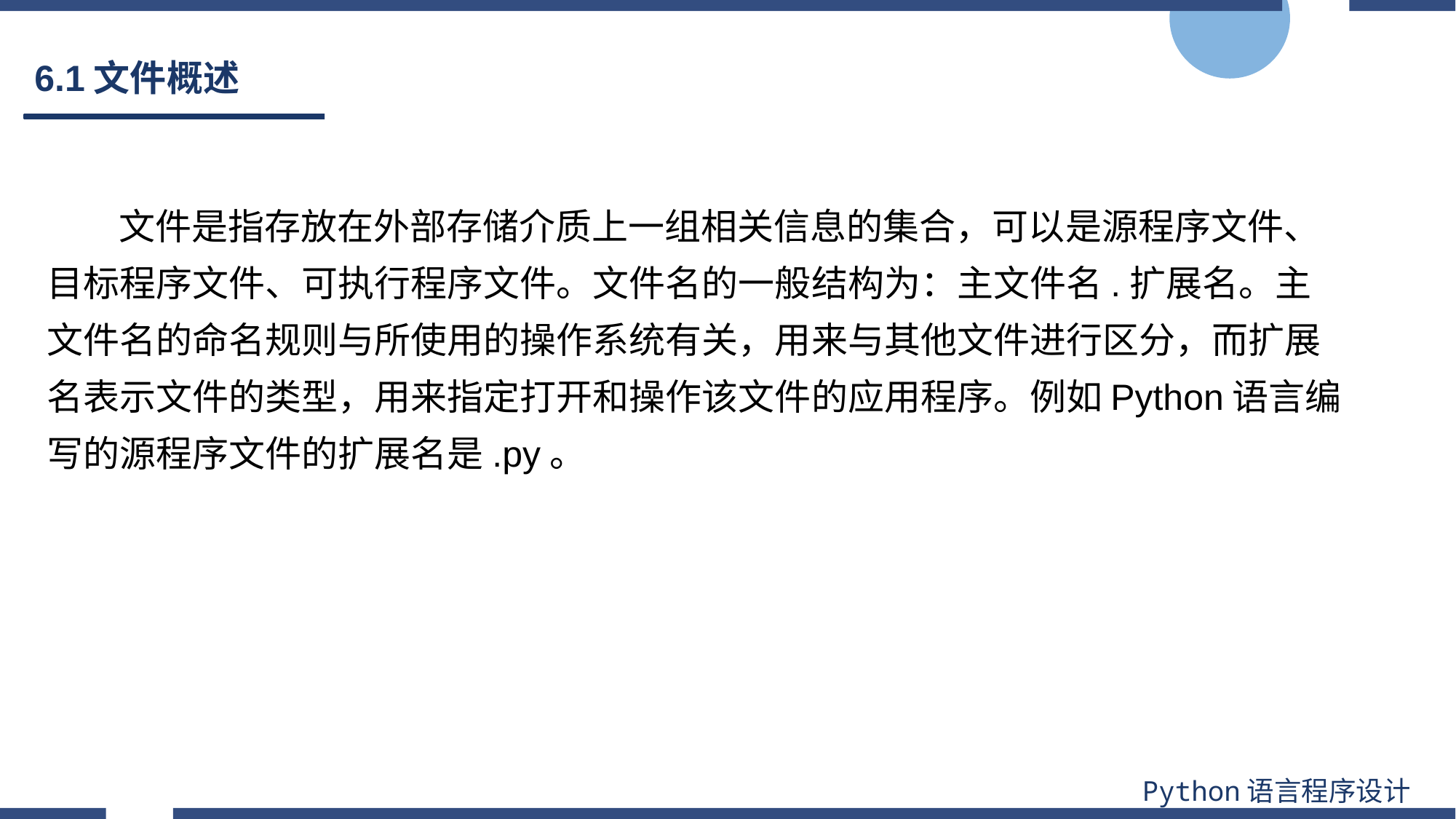

# 6.1文件概述
    文件是指存放在外部存储介质上一组相关信息的集合，可以是源程序文件、目标程序文件、可执行程序文件。文件名的一般结构为：主文件名.扩展名。主文件名的命名规则与所使用的操作系统有关，用来与其他文件进行区分，而扩展名表示文件的类型，用来指定打开和操作该文件的应用程序。例如Python语言编写的源程序文件的扩展名是.py。